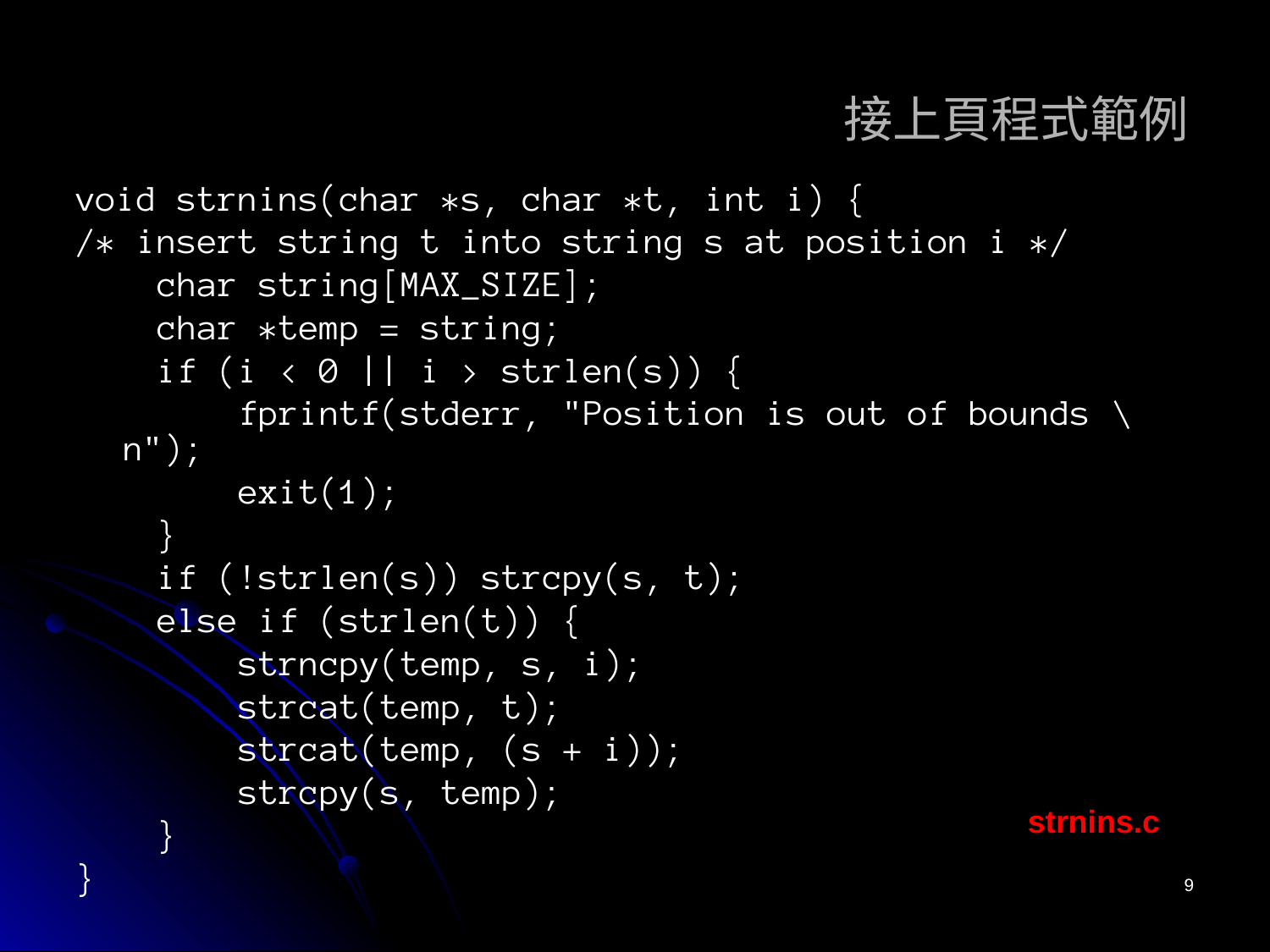

# 接上頁程式範例
void strnins(char *s, char *t, int i) {
/* insert string t into string s at position i */
    char string[MAX_SIZE];
    char *temp = string;
    if (i < 0 || i > strlen(s)) {
        fprintf(stderr, "Position is out of bounds \n");
        exit(1);
    }
    if (!strlen(s)) strcpy(s, t);
    else if (strlen(t)) {
        strncpy(temp, s, i);
        strcat(temp, t);
        strcat(temp, (s + i));
        strcpy(s, temp);
    }
}
strnins.c
9